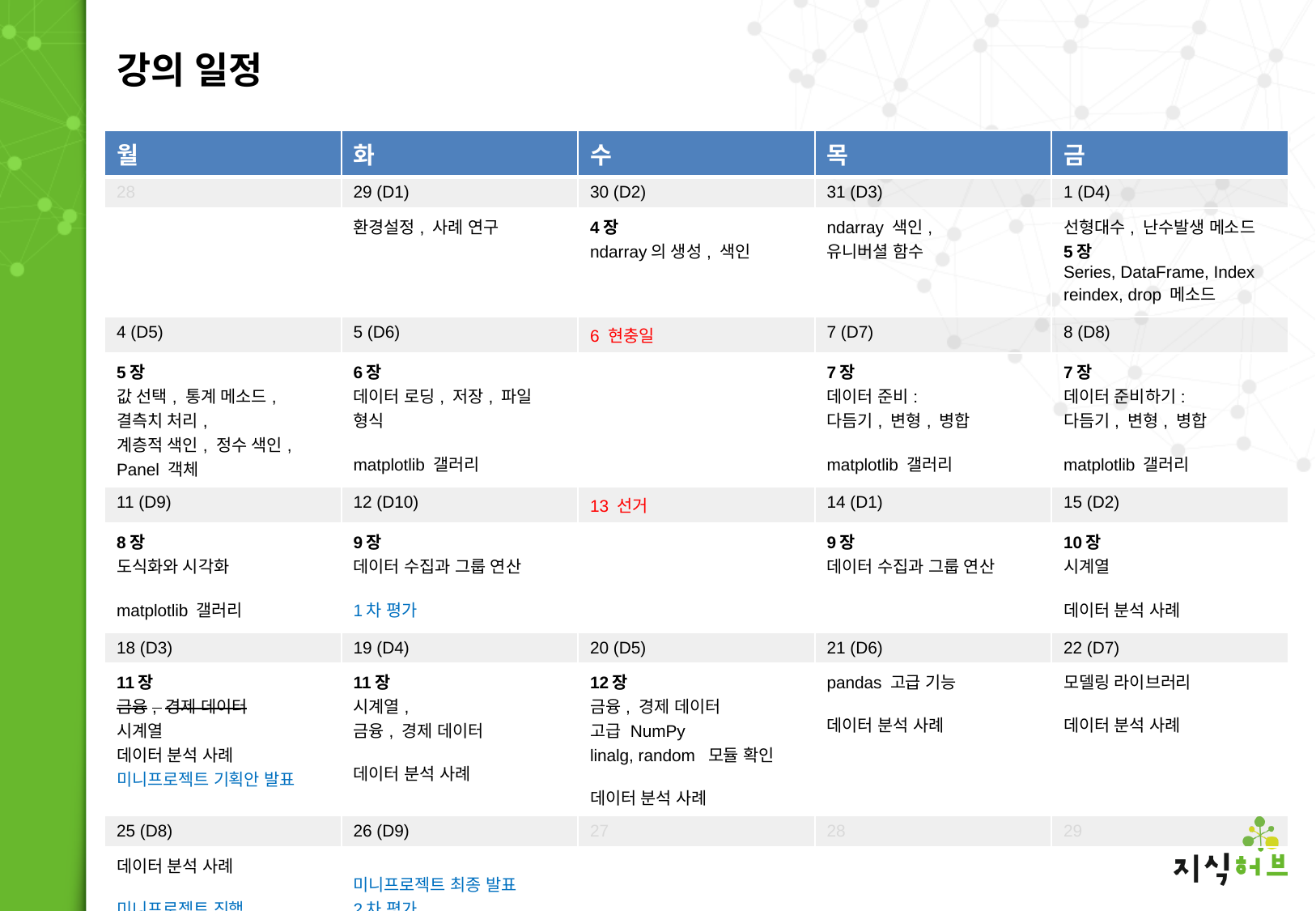

# 강의 일정
| 월 | 화 | 수 | 목 | 금 |
| --- | --- | --- | --- | --- |
| 28 | 29 (D1) | 30 (D2) | 31 (D3) | 1 (D4) |
|  | 환경설정, 사례 연구 | 4장 ndarray의 생성, 색인 | ndarray 색인, 유니버셜 함수 | 선형대수, 난수발생 메소드 5장 Series, DataFrame, Index reindex, drop 메소드 |
| 4 (D5) | 5 (D6) | 6 현충일 | 7 (D7) | 8 (D8) |
| 5장 값 선택, 통계 메소드, 결측치 처리, 계층적 색인, 정수 색인, Panel 객체 | 6장 데이터 로딩, 저장, 파일 형식 matplotlib 갤러리 |  | 7장 데이터 준비: 다듬기, 변형, 병합 matplotlib 갤러리 | 7장 데이터 준비하기: 다듬기, 변형, 병합 matplotlib 갤러리 |
| 11 (D9) | 12 (D10) | 13 선거 | 14 (D1) | 15 (D2) |
| 8장 도식화와 시각화 matplotlib 갤러리 | 9장 데이터 수집과 그룹 연산 1차 평가 |  | 9장 데이터 수집과 그룹 연산 | 10장 시계열 데이터 분석 사례 |
| 18 (D3) | 19 (D4) | 20 (D5) | 21 (D6) | 22 (D7) |
| 11장 금융, 경제 데이터 시계열 데이터 분석 사례 미니프로젝트 기획안 발표 | 11장 시계열, 금융, 경제 데이터 데이터 분석 사례 | 12장 금융, 경제 데이터 고급 NumPy linalg, random 모듈 확인 데이터 분석 사례 | pandas 고급 기능 데이터 분석 사례 | 모델링 라이브러리 데이터 분석 사례 |
| 25 (D8) | 26 (D9) | 27 | 28 | 29 |
| 데이터 분석 사례 미니프로젝트 진행 | 미니프로젝트 최종 발표 2차 평가 |  |  |  |